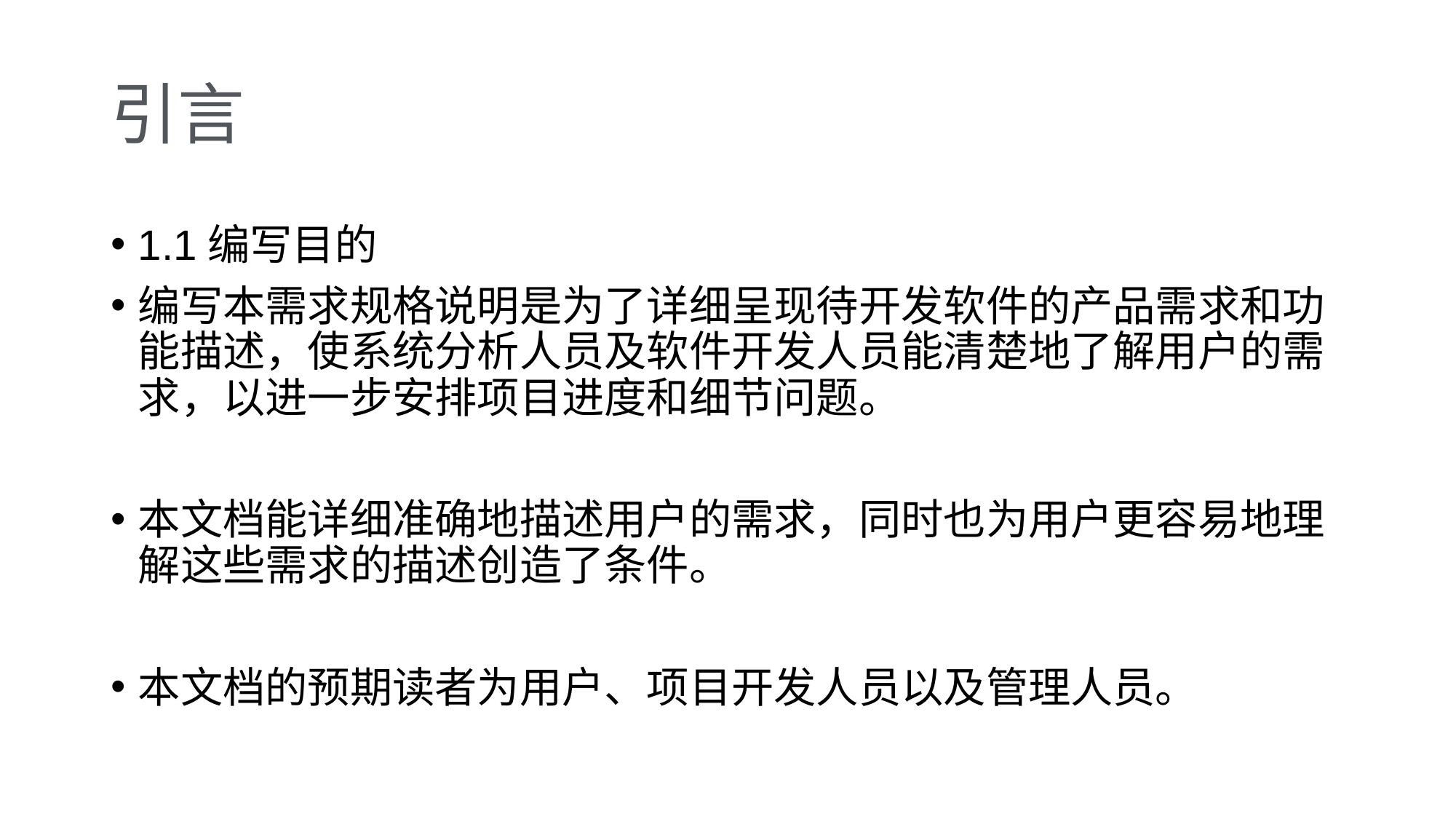

引言
1.1编写目的
编写本需求规格说明是为了详细呈现待开发软件的产品需求和功能描述，使系统分析人员及软件开发人员能清楚地了解用户的需求，以进一步安排项目进度和细节问题。

本文档能详细准确地描述用户的需求，同时也为用户更容易地理解这些需求的描述创造了条件。

本文档的预期读者为用户、项目开发人员以及管理人员。